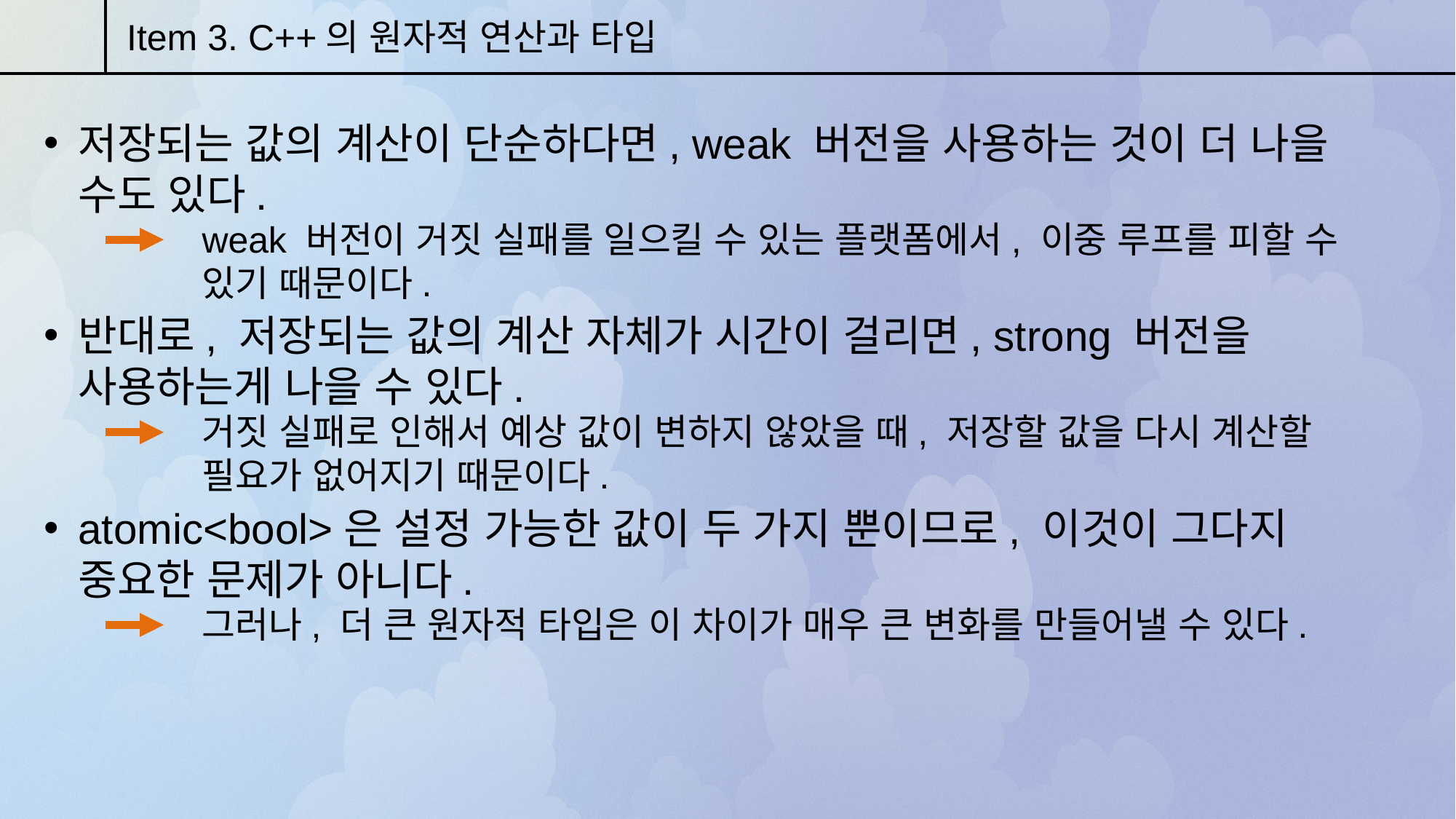

Item 3. C++의 원자적 연산과 타입
저장되는 값의 계산이 단순하다면, weak 버전을 사용하는 것이 더 나을 수도 있다.
weak 버전이 거짓 실패를 일으킬 수 있는 플랫폼에서, 이중 루프를 피할 수 있기 때문이다.
반대로, 저장되는 값의 계산 자체가 시간이 걸리면, strong 버전을 사용하는게 나을 수 있다.
거짓 실패로 인해서 예상 값이 변하지 않았을 때, 저장할 값을 다시 계산할 필요가 없어지기 때문이다.
atomic<bool>은 설정 가능한 값이 두 가지 뿐이므로, 이것이 그다지 중요한 문제가 아니다.
그러나, 더 큰 원자적 타입은 이 차이가 매우 큰 변화를 만들어낼 수 있다.